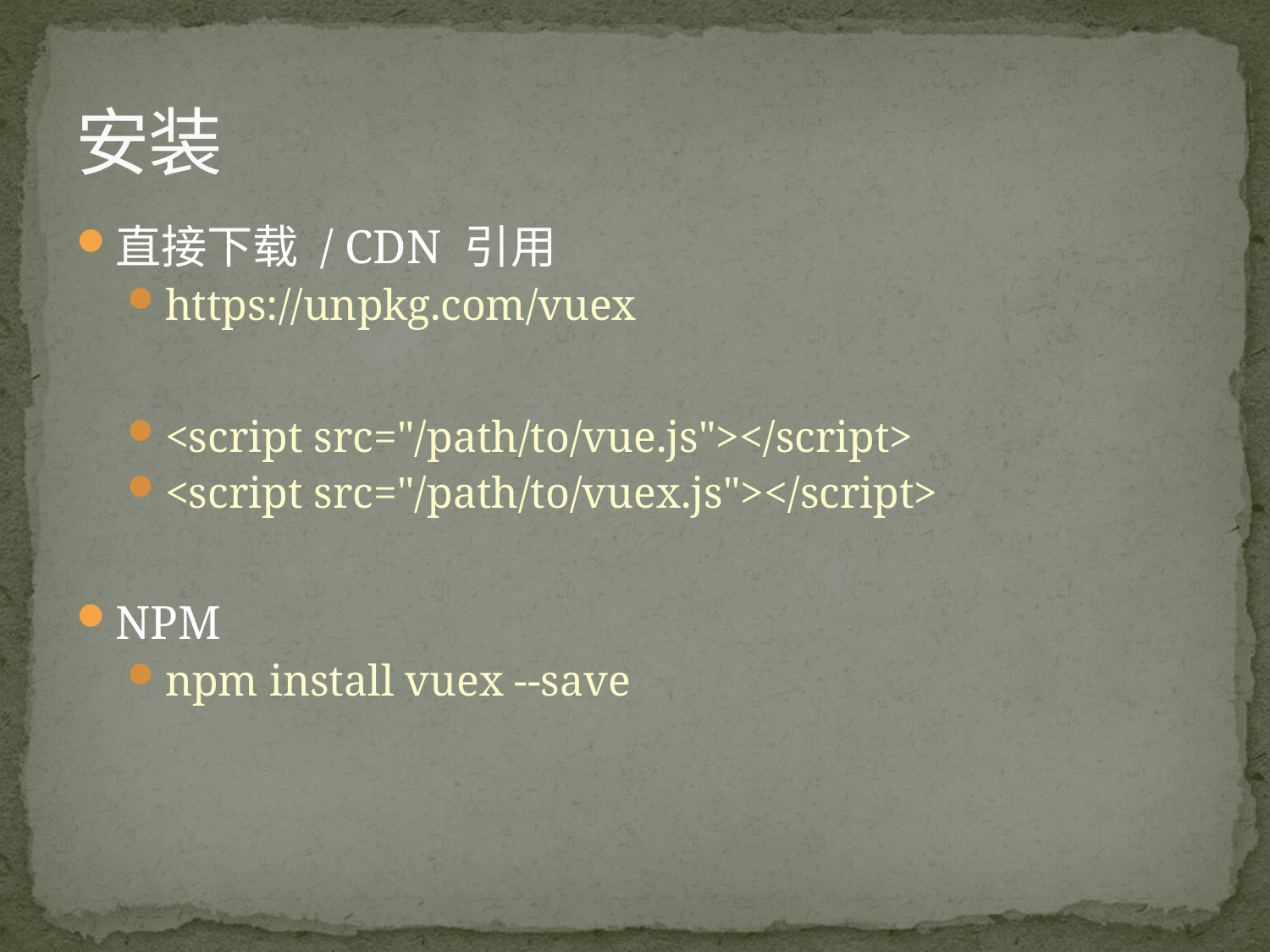

# 安装
直接下载 / CDN 引用
https://unpkg.com/vuex

<script src="/path/to/vue.js"></script>
<script src="/path/to/vuex.js"></script>

NPM
npm install vuex --save